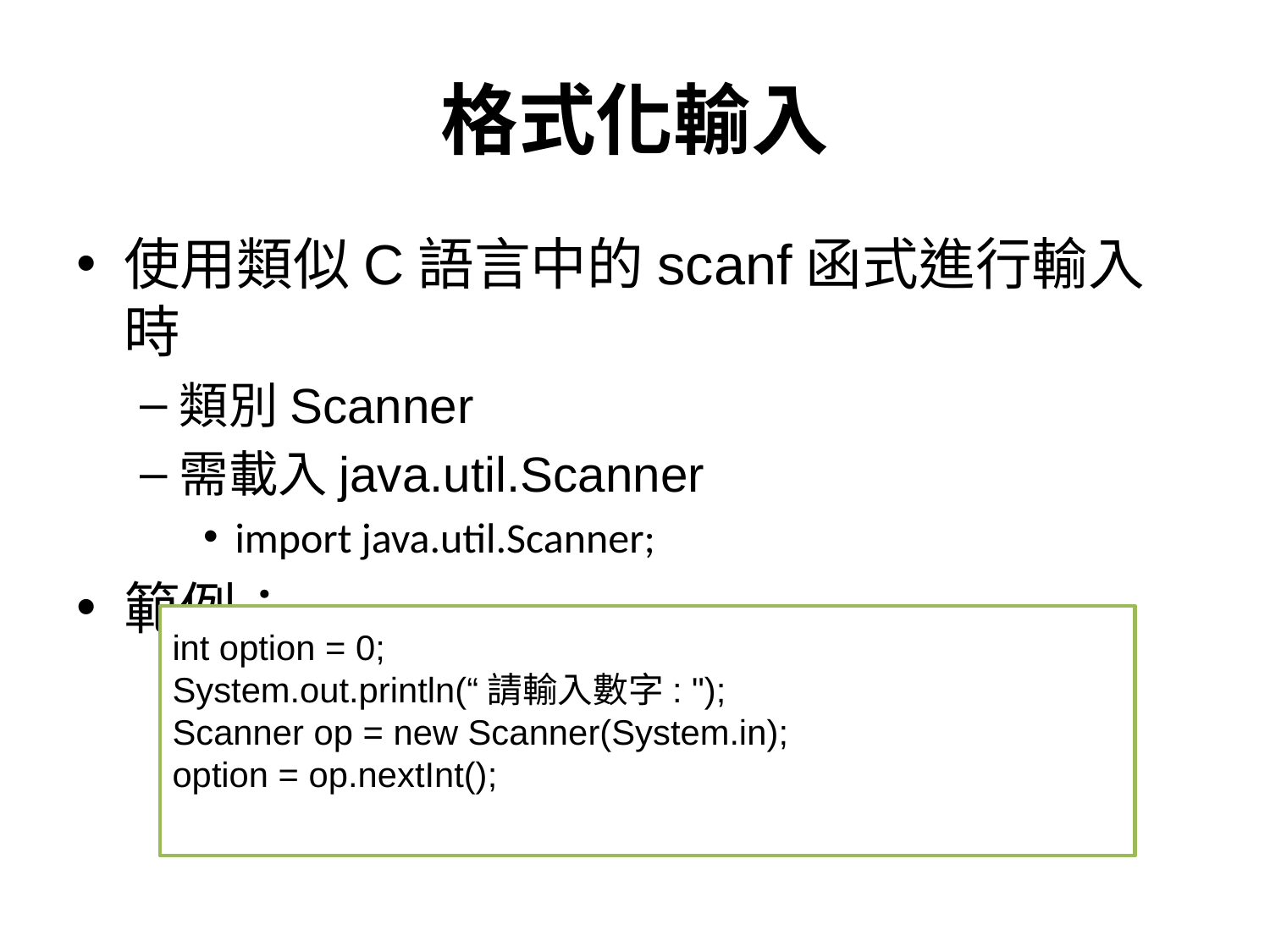

# 格式化輸入
使用類似C語言中的scanf函式進行輸入時
類別Scanner
需載入java.util.Scanner
import java.util.Scanner;
範例：
int option = 0;
System.out.println(“請輸入數字: ");
Scanner op = new Scanner(System.in);
option = op.nextInt();